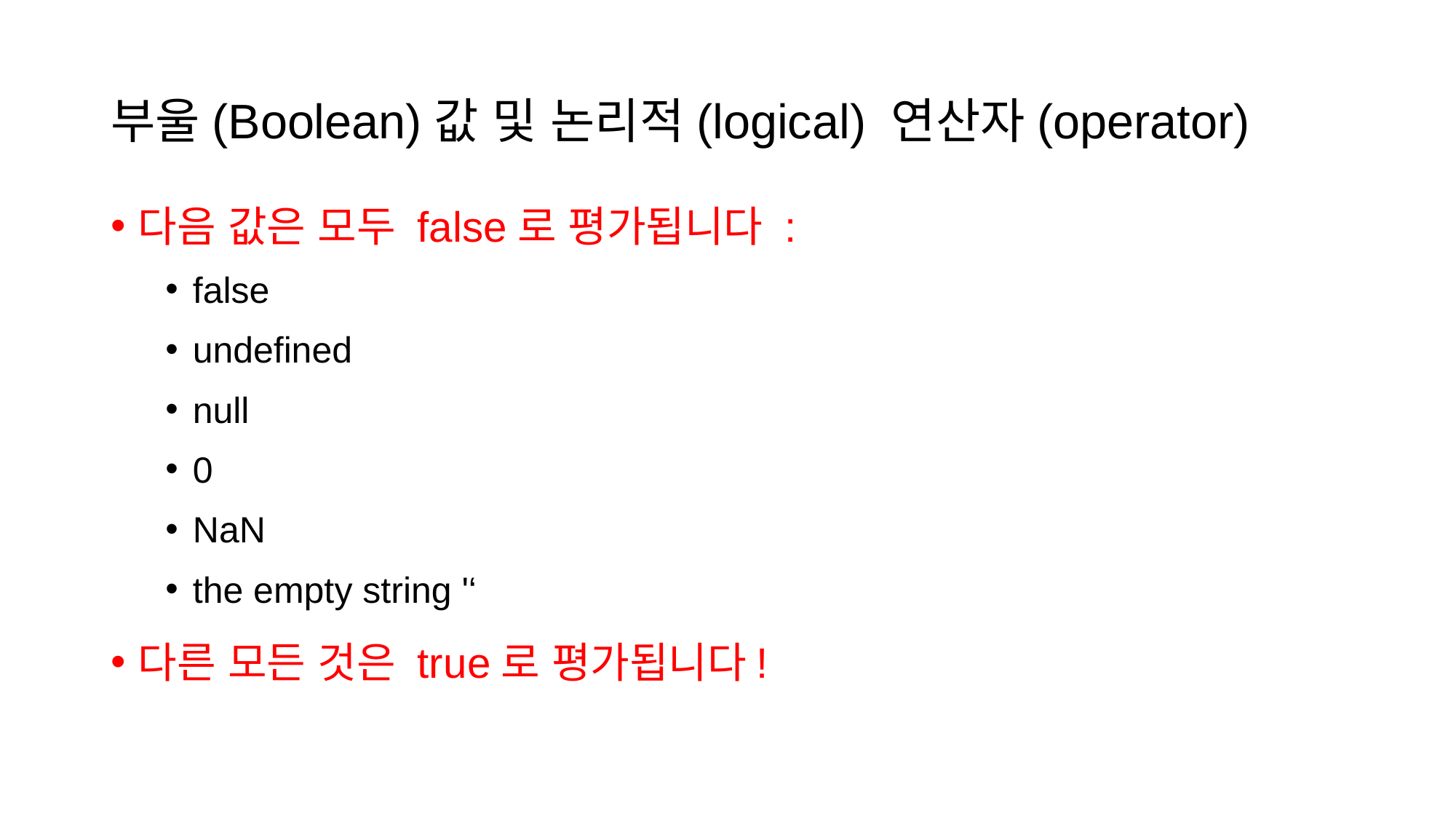

# 부울(Boolean)값 및 논리적(logical) 연산자(operator)
다음 값은 모두 false로 평가됩니다 :
false
undefined
null
0
NaN
the empty string '‘
다른 모든 것은 true로 평가됩니다!